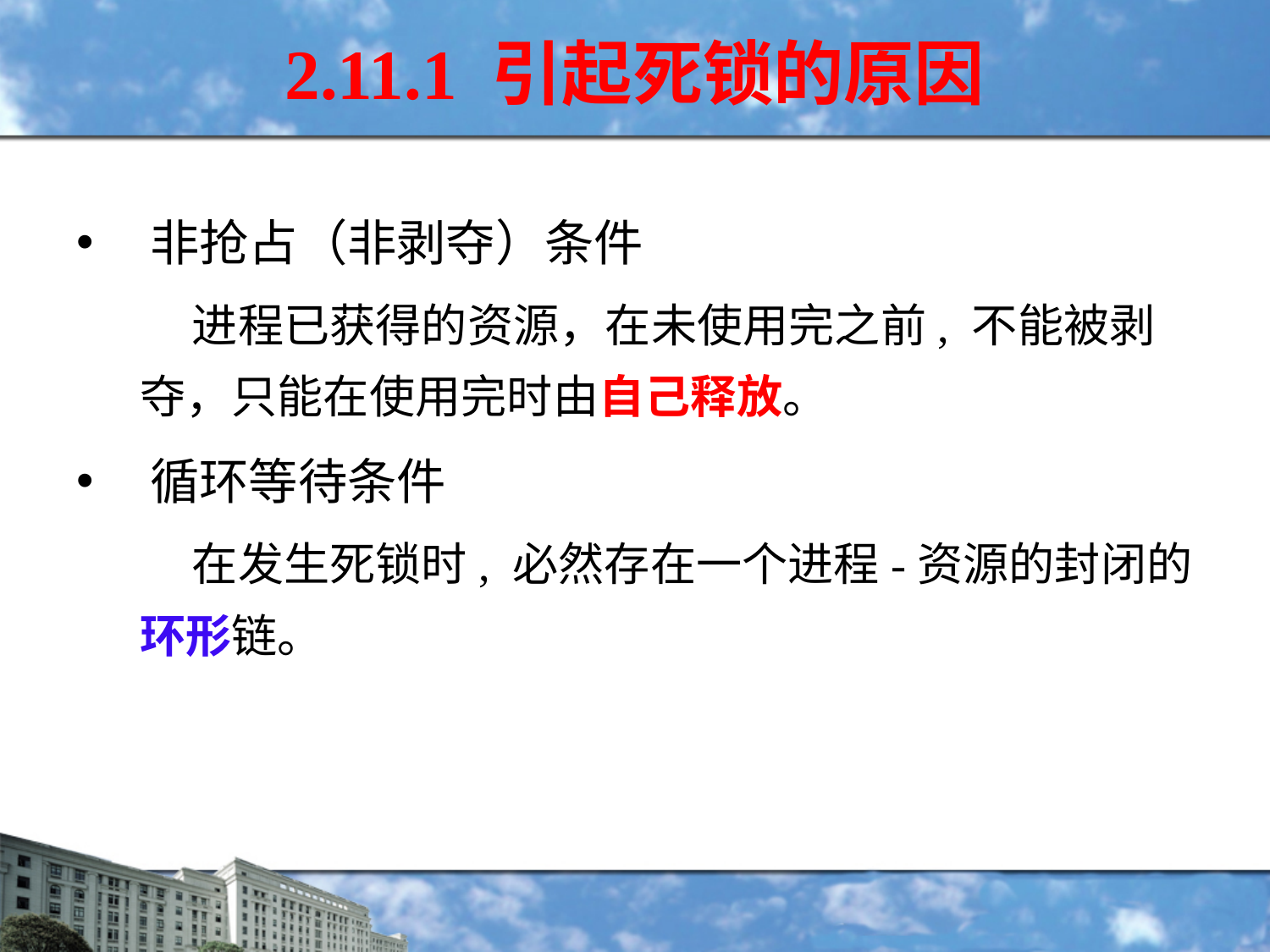

2.11.1 引起死锁的原因
非抢占（非剥夺）条件
    进程已获得的资源，在未使用完之前, 不能被剥夺，只能在使用完时由自己释放。
循环等待条件
    在发生死锁时, 必然存在一个进程-资源的封闭的环形链。